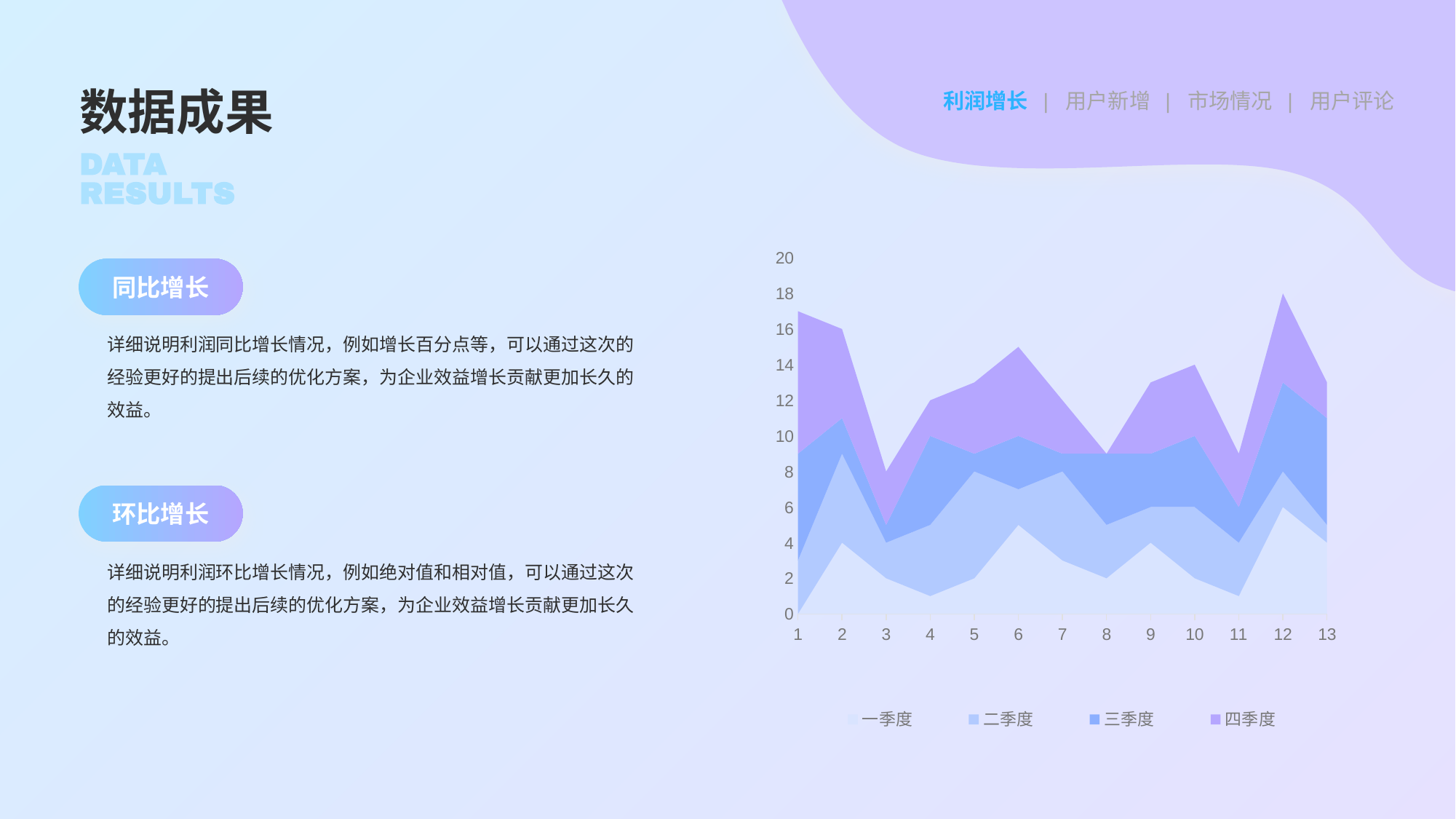

# 数据成果
利润增长  |  用户新增  |  市场情况  |  用户评论

### Chart

| Category | 一季度 | 二季度 | 三季度 | 四季度 |
|---|---|---|---|---|
| 1 | 0.0 | 3.0 | 6.0 | 8.0 |
| 2 | 4.0 | 5.0 | 2.0 | 5.0 |
| 3 | 2.0 | 2.0 | 1.0 | 3.0 |
| 4 | 1.0 | 4.0 | 5.0 | 2.0 |
| 5 | 2.0 | 6.0 | 1.0 | 4.0 |
| 6 | 5.0 | 2.0 | 3.0 | 5.0 |
| 7 | 3.0 | 5.0 | 1.0 | 3.0 |
| 8 | 2.0 | 3.0 | 4.0 | 0.0 |
| 9 | 4.0 | 2.0 | 3.0 | 4.0 |
| 10 | 2.0 | 4.0 | 4.0 | 4.0 |
| 11 | 1.0 | 3.0 | 2.0 | 3.0 |
| 12 | 6.0 | 2.0 | 5.0 | 5.0 |
| 13 | 4.0 | 1.0 | 6.0 | 2.0 |
DATA RESULTS
同比增长

详细说明利润同比增长情况，例如增长百分点等，可以通过这次的经验更好的提出后续的优化方案，为企业效益增长贡献更加长久的效益。
环比增长

详细说明利润环比增长情况，例如绝对值和相对值，可以通过这次的经验更好的提出后续的优化方案，为企业效益增长贡献更加长久的效益。